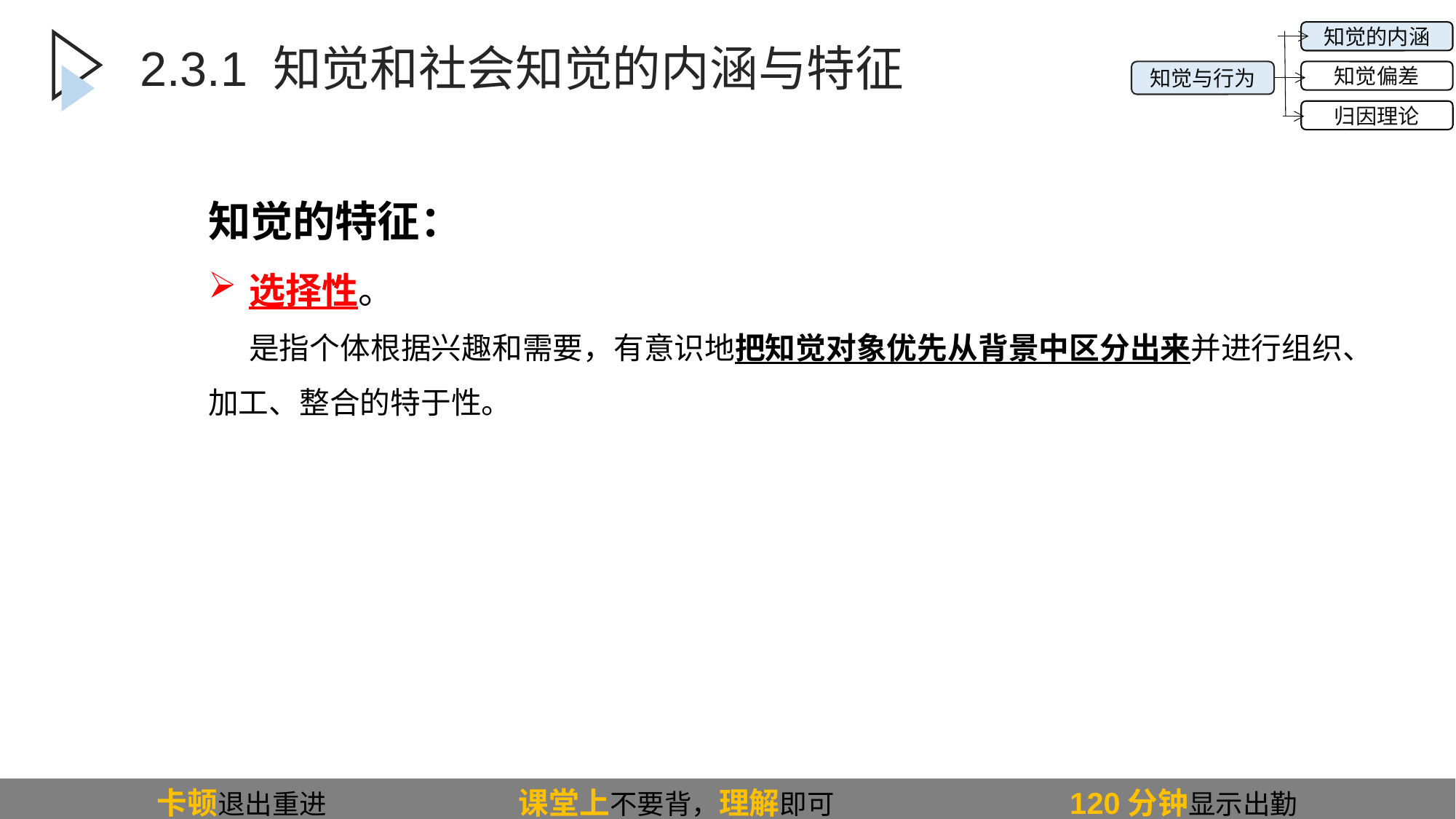

知觉的内涵
知觉偏差

归因理论
知觉与行为
2.3.1 知觉和社会知觉的内涵与特征
知觉的特征：
选择性。
     是指个体根据兴趣和需要，有意识地把知觉对象优先从背景中区分出来并进行组织、加工、整合的特于性。